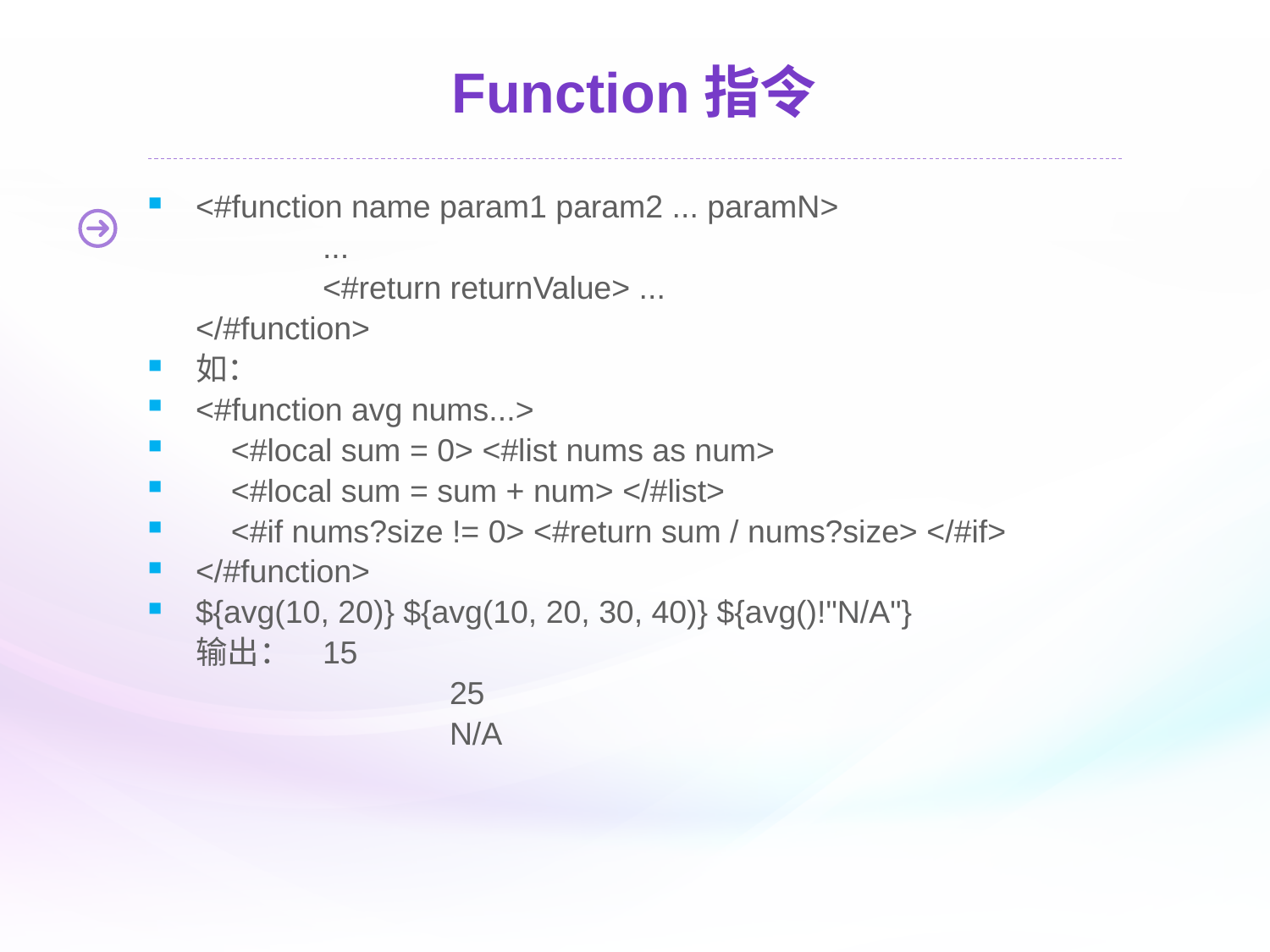

# Function指令
<#function name param1 param2 ... paramN>
		...
		<#return returnValue> ...
	</#function>
如：
<#function avg nums...>
    <#local sum = 0> <#list nums as num>
    <#local sum = sum + num> </#list>
    <#if nums?size != 0> <#return sum / nums?size> </#if>
</#function>
${avg(10, 20)} ${avg(10, 20, 30, 40)} ${avg()!"N/A"}
	输出：	15
			25
			N/A